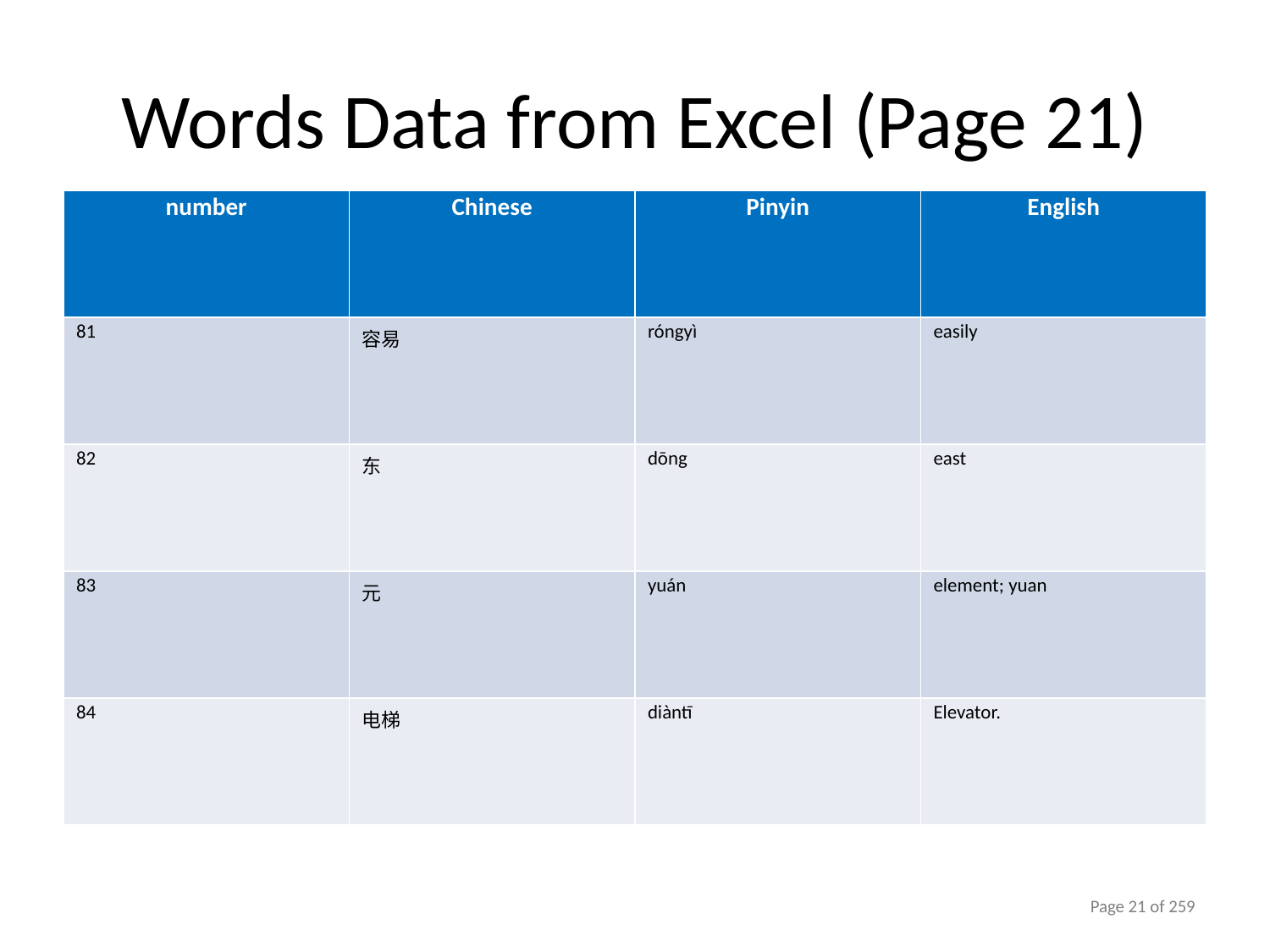

# Words Data from Excel (Page 21)
| number | Chinese | Pinyin | English |
| --- | --- | --- | --- |
| 81 | 容易 | róngyì | easily |
| 82 | 东 | dōng | east |
| 83 | 元 | yuán | element; yuan |
| 84 | 电梯 | diàntī | Elevator. |

Page 21 of 259